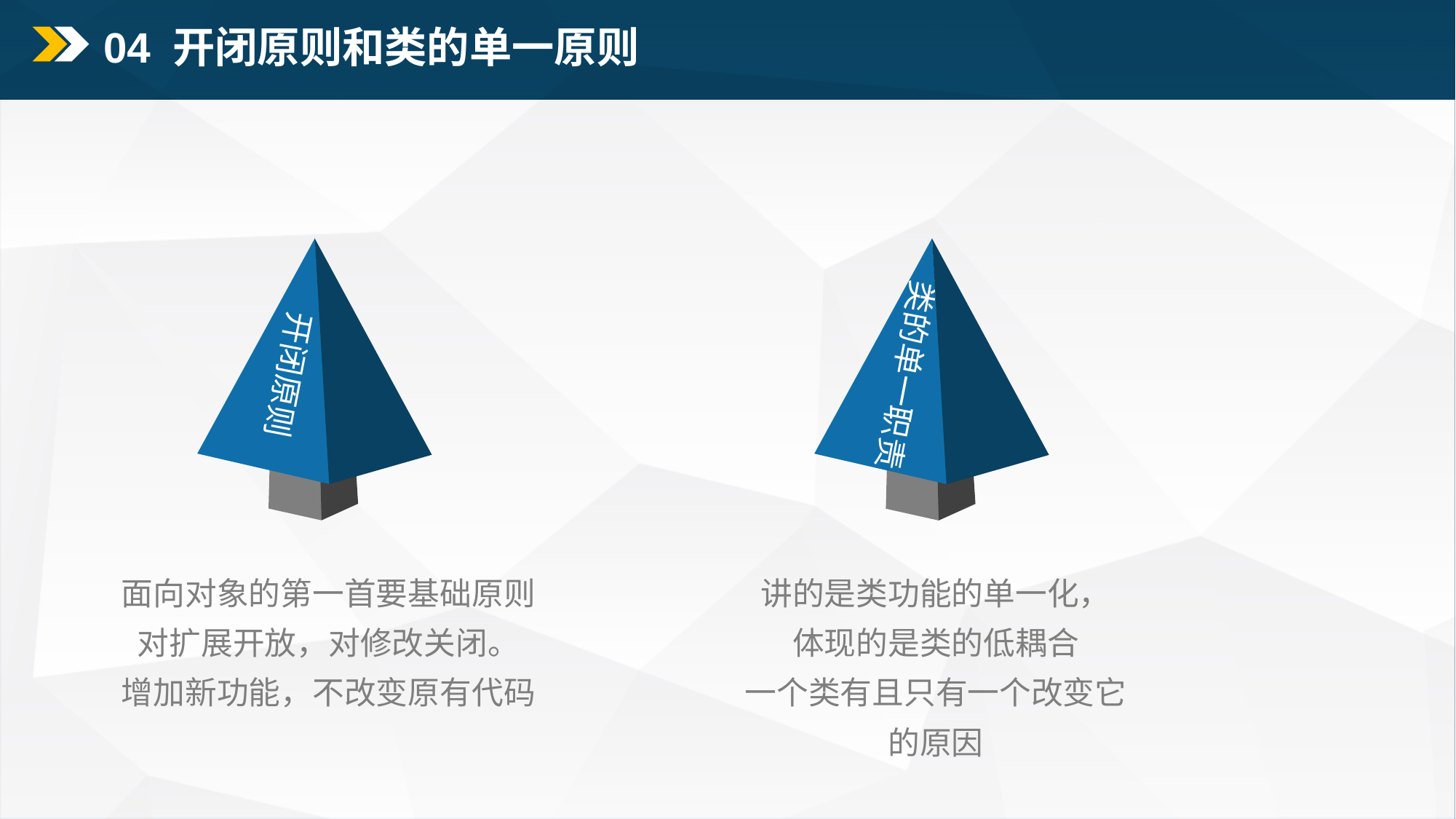

04 开闭原则和类的单一原则

开闭原则
类的单一职责

面向对象的第一首要基础原则
对扩展开放，对修改关闭。
增加新功能，不改变原有代码
讲的是类功能的单一化，
体现的是类的低耦合
一个类有且只有一个改变它的原因